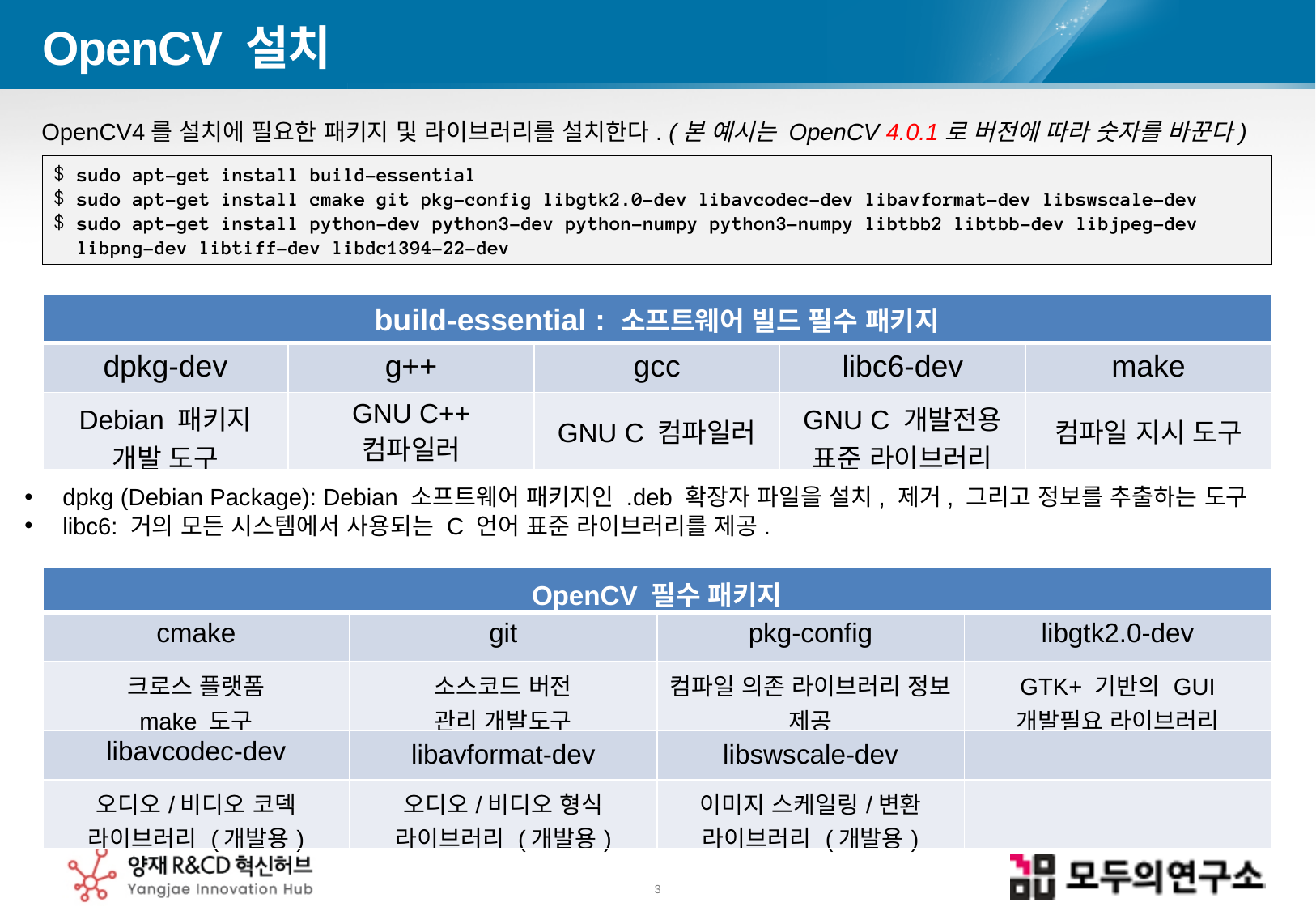

# OpenCV 설치
OpenCV4를 설치에 필요한 패키지 및 라이브러리를 설치한다. (본 예시는 OpenCV 4.0.1로 버전에 따라 숫자를 바꾼다)
sudo apt-get install build-essential
sudo apt-get install cmake git pkg-config libgtk2.0-dev libavcodec-dev libavformat-dev libswscale-dev
sudo apt-get install python-dev python3-dev python-numpy python3-numpy libtbb2 libtbb-dev libjpeg-dev libpng-dev libtiff-dev libdc1394-22-dev
| build-essential : 소프트웨어 빌드 필수 패키지 |  |  |  |  |
| --- | --- | --- | --- | --- |
| dpkg-dev | g++ | gcc | libc6-dev | make |
| Debian 패키지 개발 도구 | GNU C++ 컴파일러 | GNU C 컴파일러 | GNU C 개발전용 표준 라이브러리 | 컴파일 지시 도구 |
dpkg (Debian Package): Debian 소프트웨어 패키지인 .deb 확장자 파일을 설치, 제거, 그리고 정보를 추출하는 도구
libc6: 거의 모든 시스템에서 사용되는 C 언어 표준 라이브러리를 제공.
| OpenCV 필수 패키지 |  |  |  |
| --- | --- | --- | --- |
| cmake | git | pkg-config | libgtk2.0-dev |
| 크로스 플랫폼 make 도구 | 소스코드 버전 관리 개발도구 | 컴파일 의존 라이브러리 정보 제공 | GTK+ 기반의 GUI 개발필요 라이브러리 |
| libavcodec-dev | libavformat-dev | libswscale-dev |  |
| 오디오/비디오 코덱 라이브러리 (개발용) | 오디오/비디오 형식 라이브러리 (개발용) | 이미지 스케일링/변환 라이브러리 (개발용) |  |